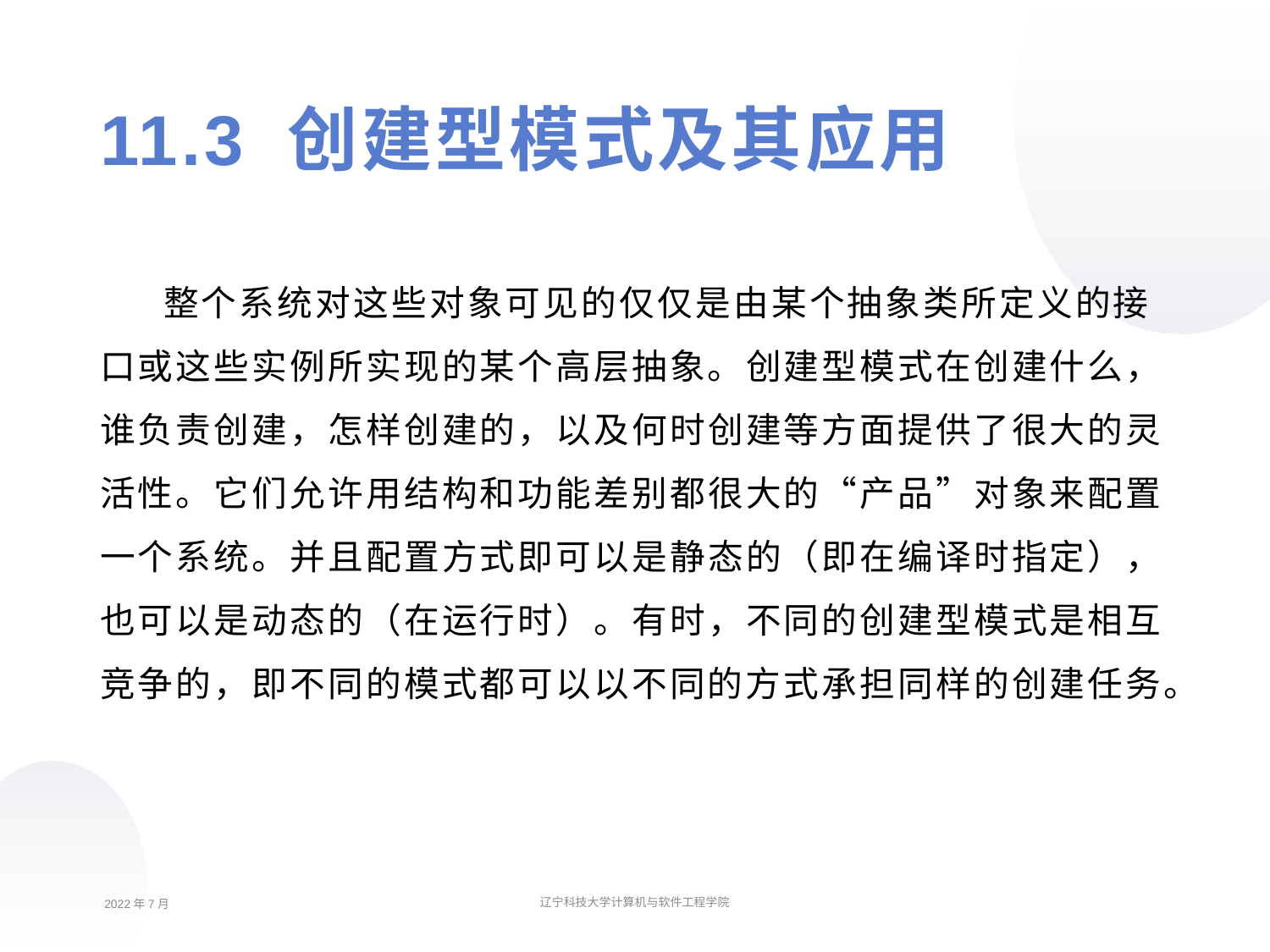

11.3 创建型模式及其应用
整个系统对这些对象可见的仅仅是由某个抽象类所定义的接口或这些实例所实现的某个高层抽象。创建型模式在创建什么，谁负责创建，怎样创建的，以及何时创建等方面提供了很大的灵活性。它们允许用结构和功能差别都很大的“产品”对象来配置一个系统。并且配置方式即可以是静态的（即在编译时指定），也可以是动态的（在运行时）。有时，不同的创建型模式是相互竞争的，即不同的模式都可以以不同的方式承担同样的创建任务。

2022年7月
辽宁科技大学计算机与软件工程学院
39